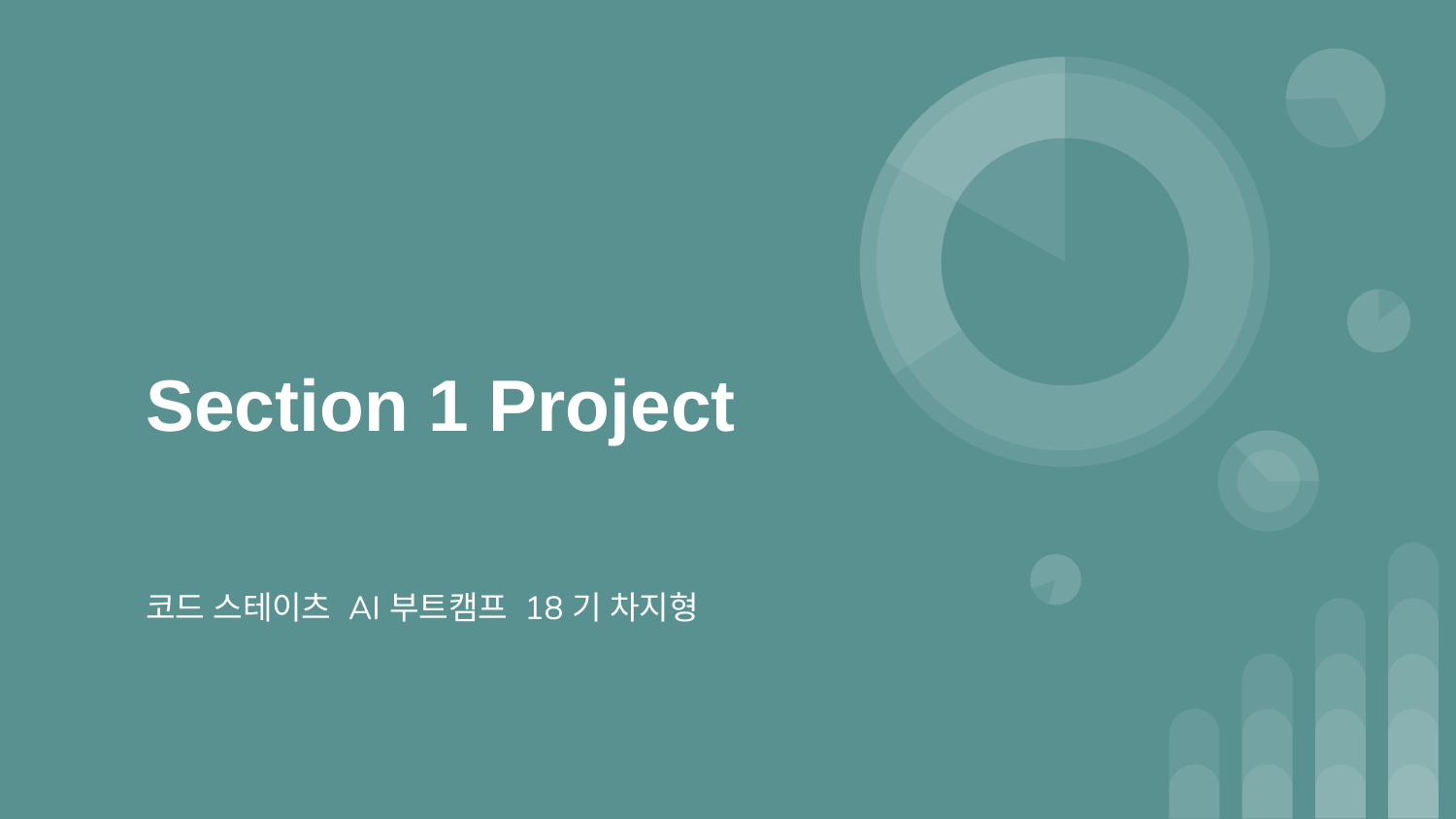

# Section 1 Project
코드 스테이츠 AI부트캠프 18기 차지형